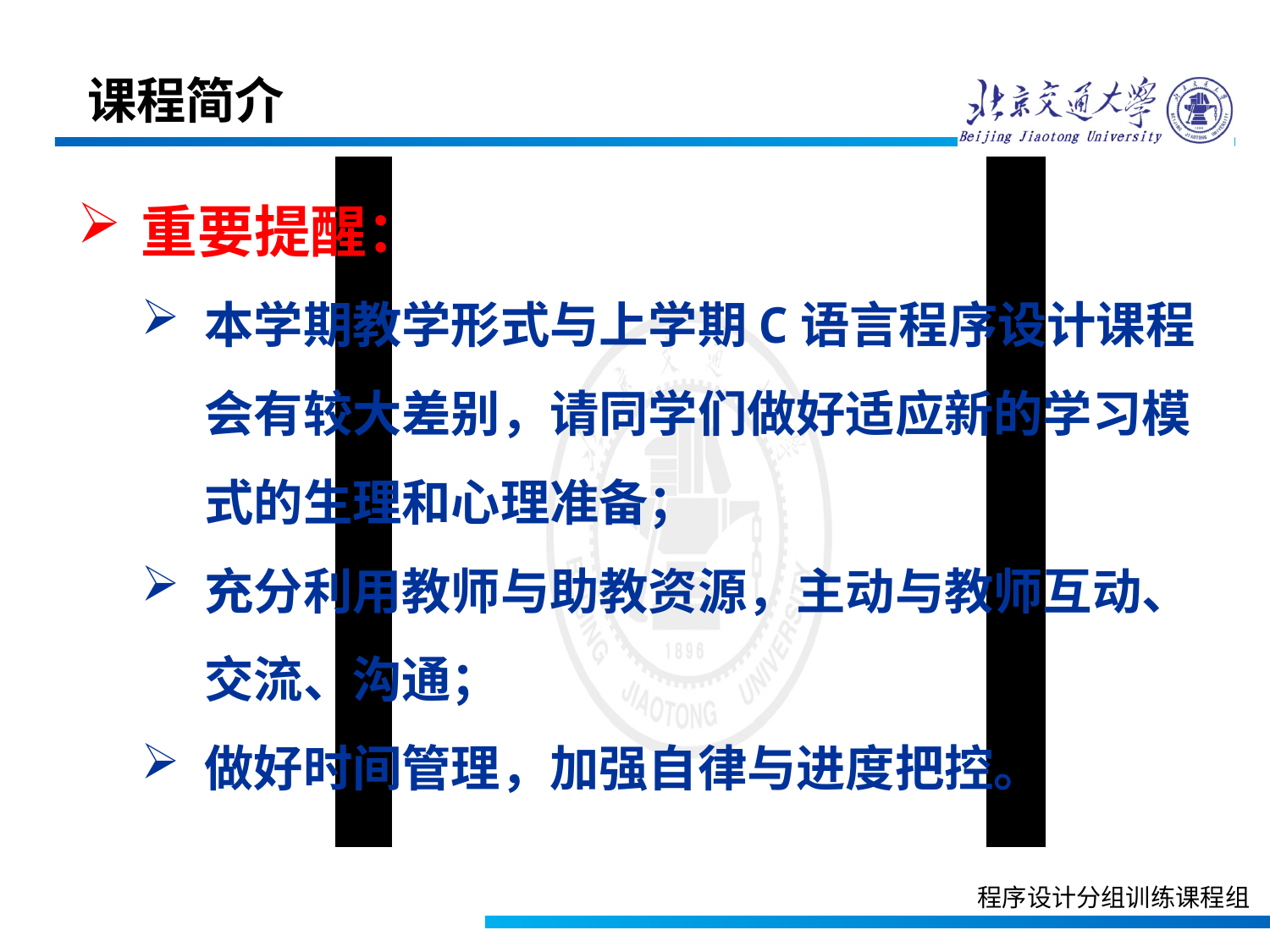

课程简介
重要提醒：
本学期教学形式与上学期C语言程序设计课程会有较大差别，请同学们做好适应新的学习模式的生理和心理准备；
充分利用教师与助教资源，主动与教师互动、交流、沟通；
做好时间管理，加强自律与进度把控。
程序设计分组训练课程组